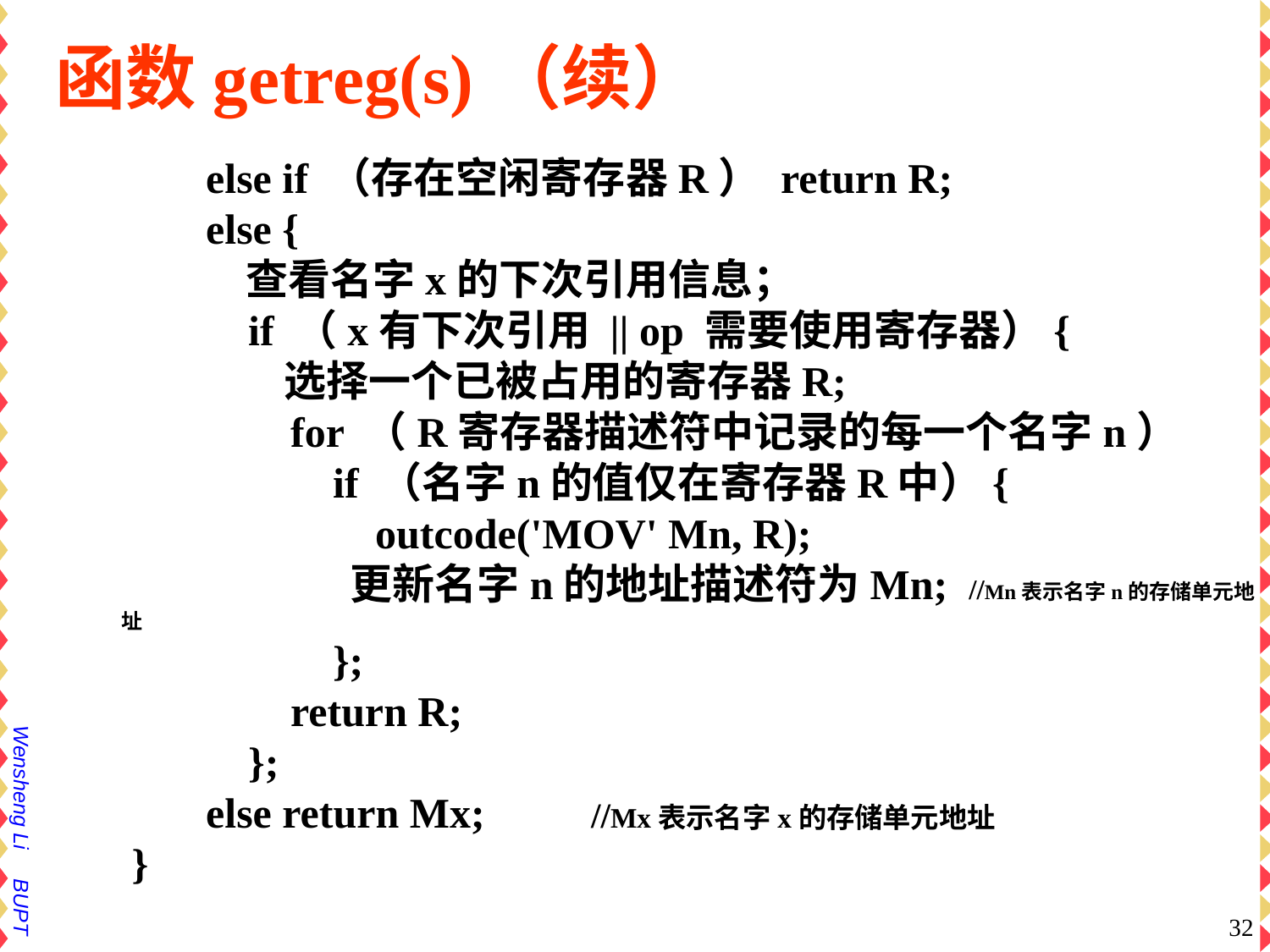

# 函数getreg(s)（续）
        else if （存在空闲寄存器R） return R;
        else {
            查看名字x的下次引用信息；
            if （x有下次引用 || op 需要使用寄存器）{
                选择一个已被占用的寄存器R;
                for （R寄存器描述符中记录的每一个名字n）
                    if （名字n的值仅在寄存器R中）{
                        outcode('MOV' Mn, R);
                       更新名字n的地址描述符为Mn;  //Mn表示名字n的存储单元地址
                    };
                return R;
            };
        else return Mx;          //Mx表示名字x的存储单元地址
 }
32